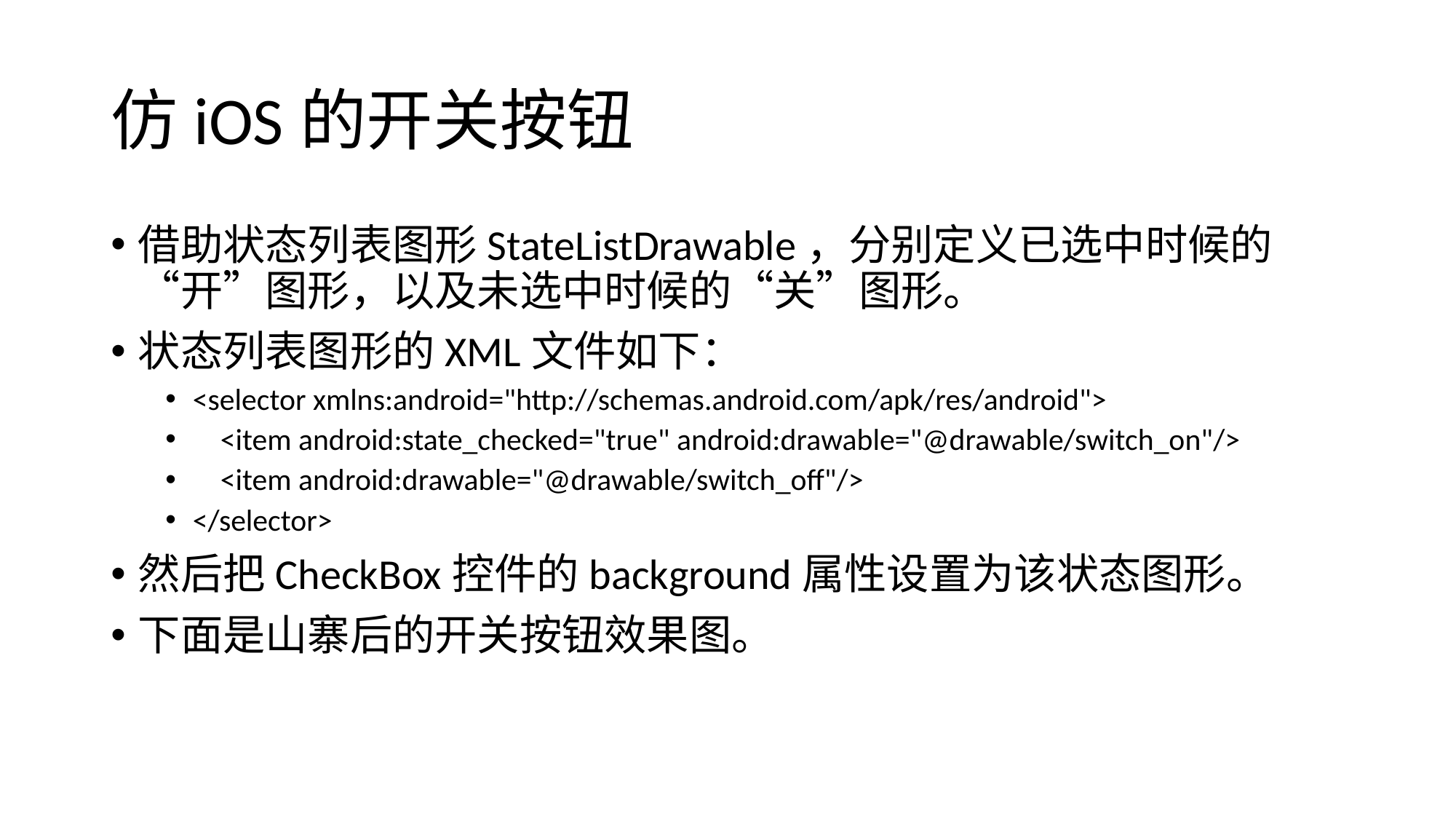

# 仿iOS的开关按钮
借助状态列表图形StateListDrawable，分别定义已选中时候的“开”图形，以及未选中时候的“关”图形。
状态列表图形的XML文件如下：
<selector xmlns:android="http://schemas.android.com/apk/res/android">
    <item android:state_checked="true" android:drawable="@drawable/switch_on"/>
    <item android:drawable="@drawable/switch_off"/>
</selector>
然后把CheckBox控件的background属性设置为该状态图形。
下面是山寨后的开关按钮效果图。